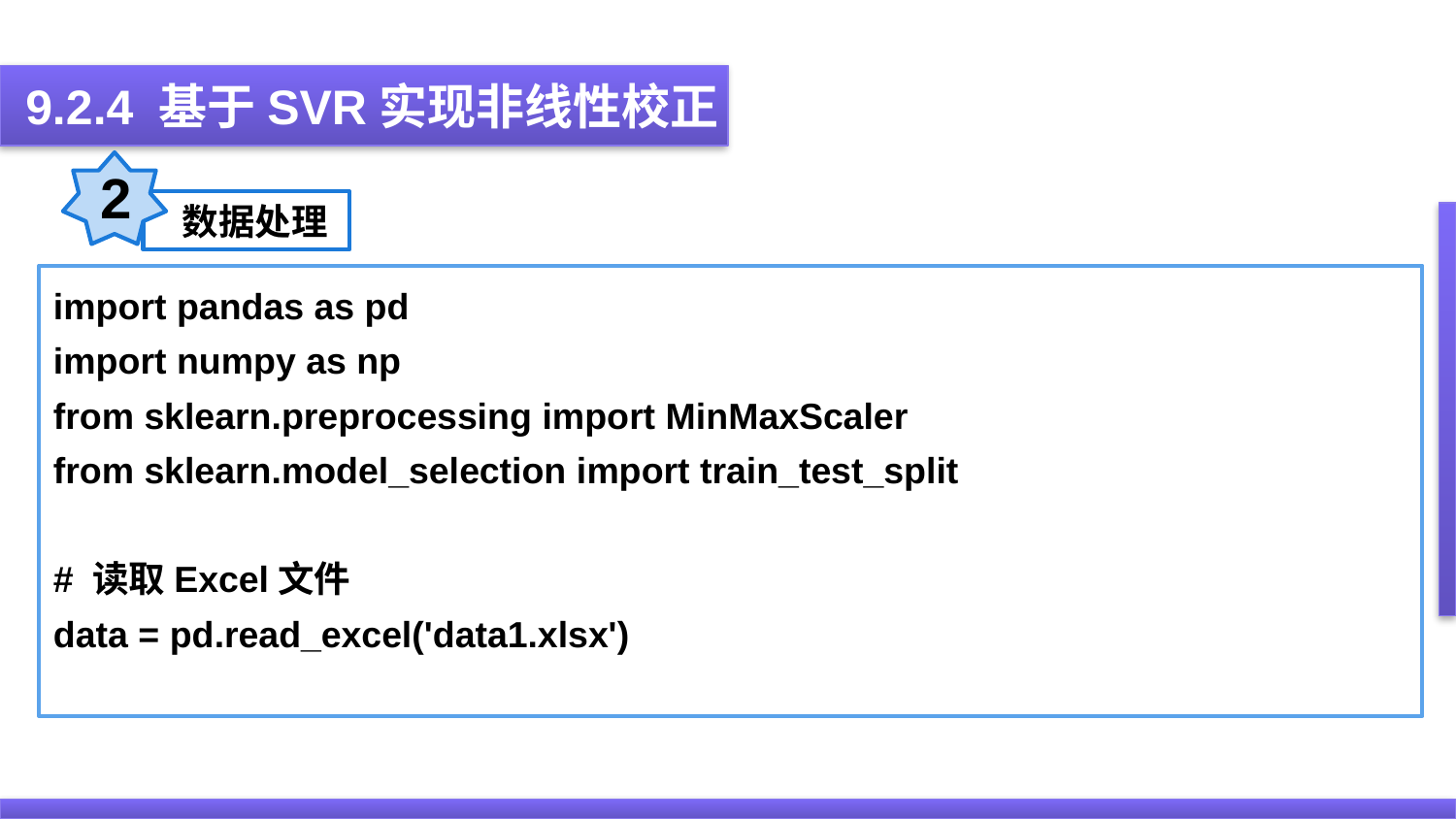

9.2.4 基于SVR实现非线性校正
2
 数据处理
import pandas as pd
import numpy as np
from sklearn.preprocessing import MinMaxScaler
from sklearn.model_selection import train_test_split

# 读取Excel文件
data = pd.read_excel('data1.xlsx')